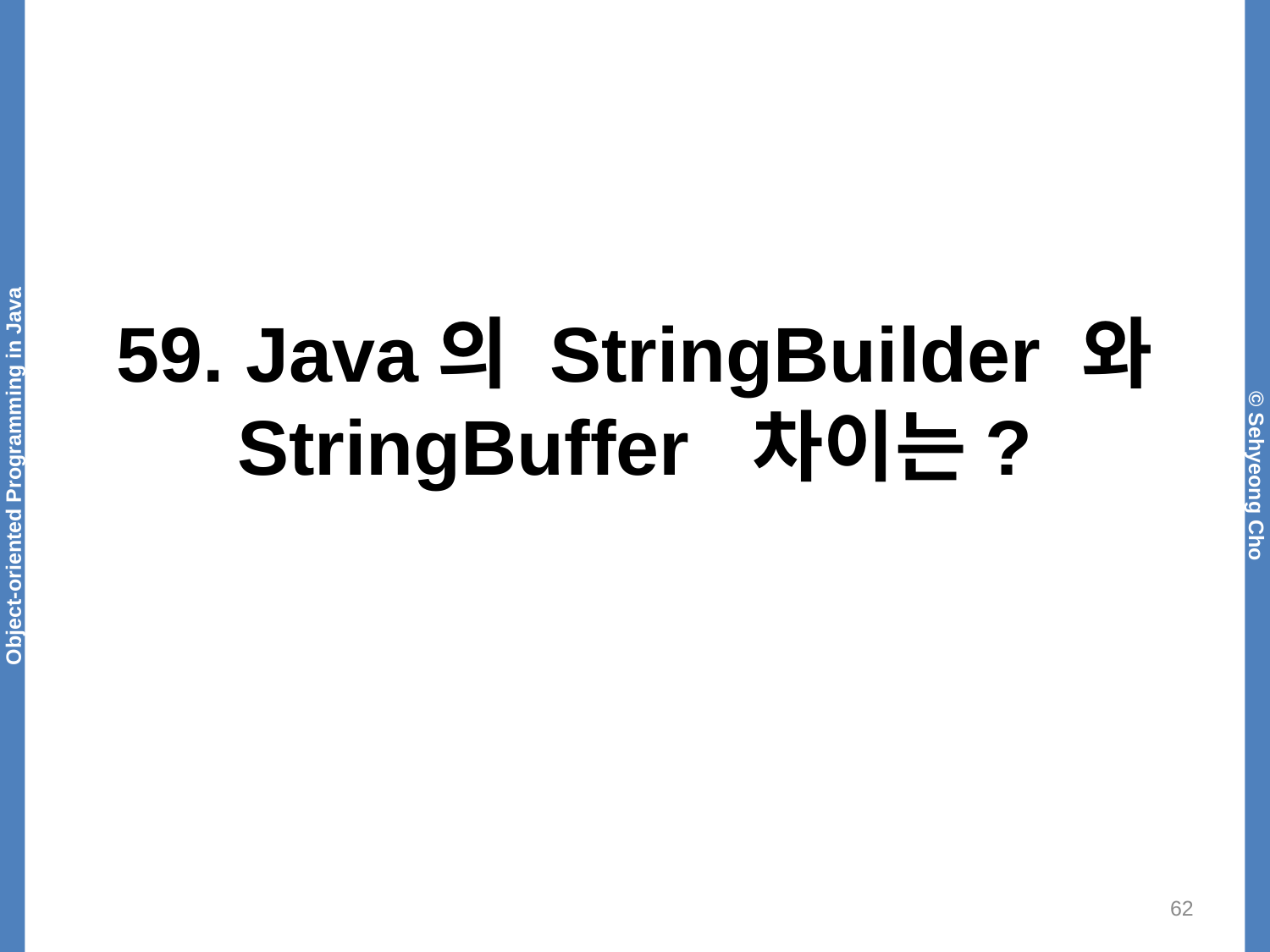

# 59. Java의 StringBuilder 와 StringBuffer  차이는?

62